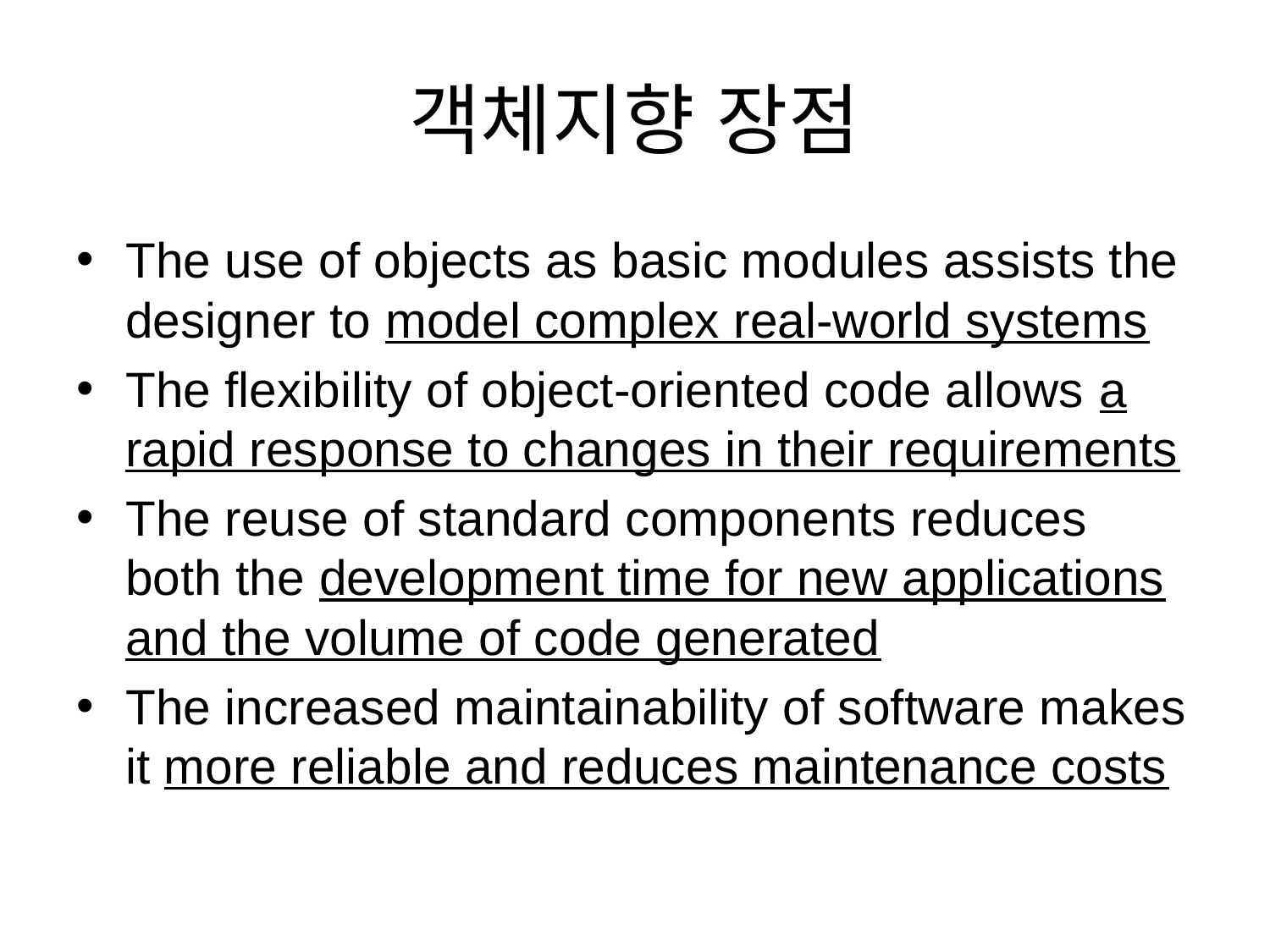

# 객체지향 장점
The use of objects as basic modules assists the designer to model complex real-world systems
The flexibility of object-oriented code allows a rapid response to changes in their requirements
The reuse of standard components reduces both the development time for new applications and the volume of code generated
The increased maintainability of software makes it more reliable and reduces maintenance costs